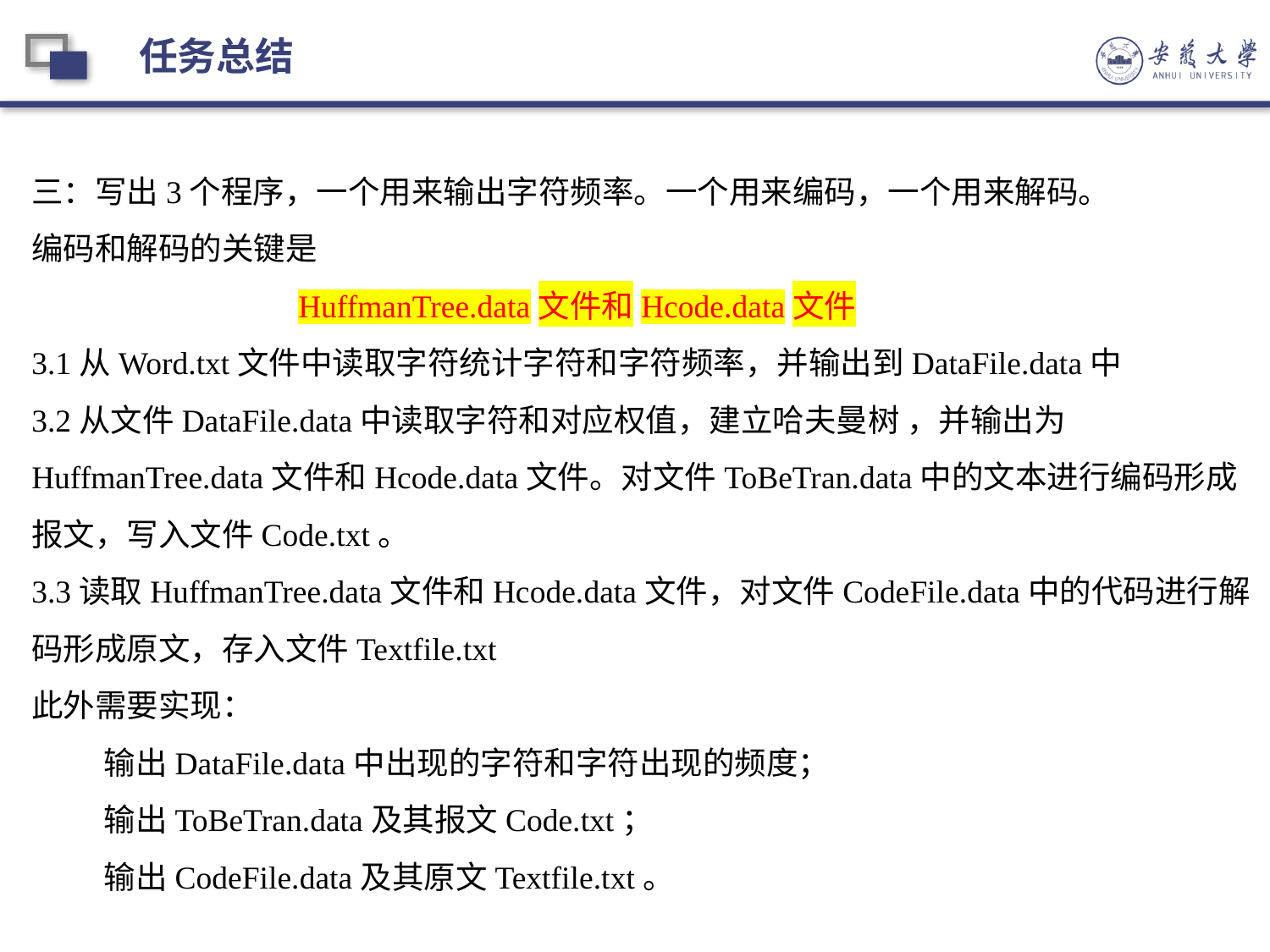

任务总结
三：写出3个程序，一个用来输出字符频率。一个用来编码，一个用来解码。
编码和解码的关键是
                                    HuffmanTree.data文件和Hcode.data文件
3.1从Word.txt文件中读取字符统计字符和字符频率，并输出到DataFile.data中
3.2从文件DataFile.data中读取字符和对应权值，建立哈夫曼树 ，并输出为HuffmanTree.data文件和Hcode.data文件。对文件ToBeTran.data中的文本进行编码形成报文，写入文件Code.txt。
3.3读取HuffmanTree.data文件和Hcode.data文件，对文件CodeFile.data中的代码进行解码形成原文，存入文件Textfile.txt
此外需要实现：
         输出DataFile.data中出现的字符和字符出现的频度；
         输出ToBeTran.data及其报文Code.txt；
         输出CodeFile.data及其原文Textfile.txt。